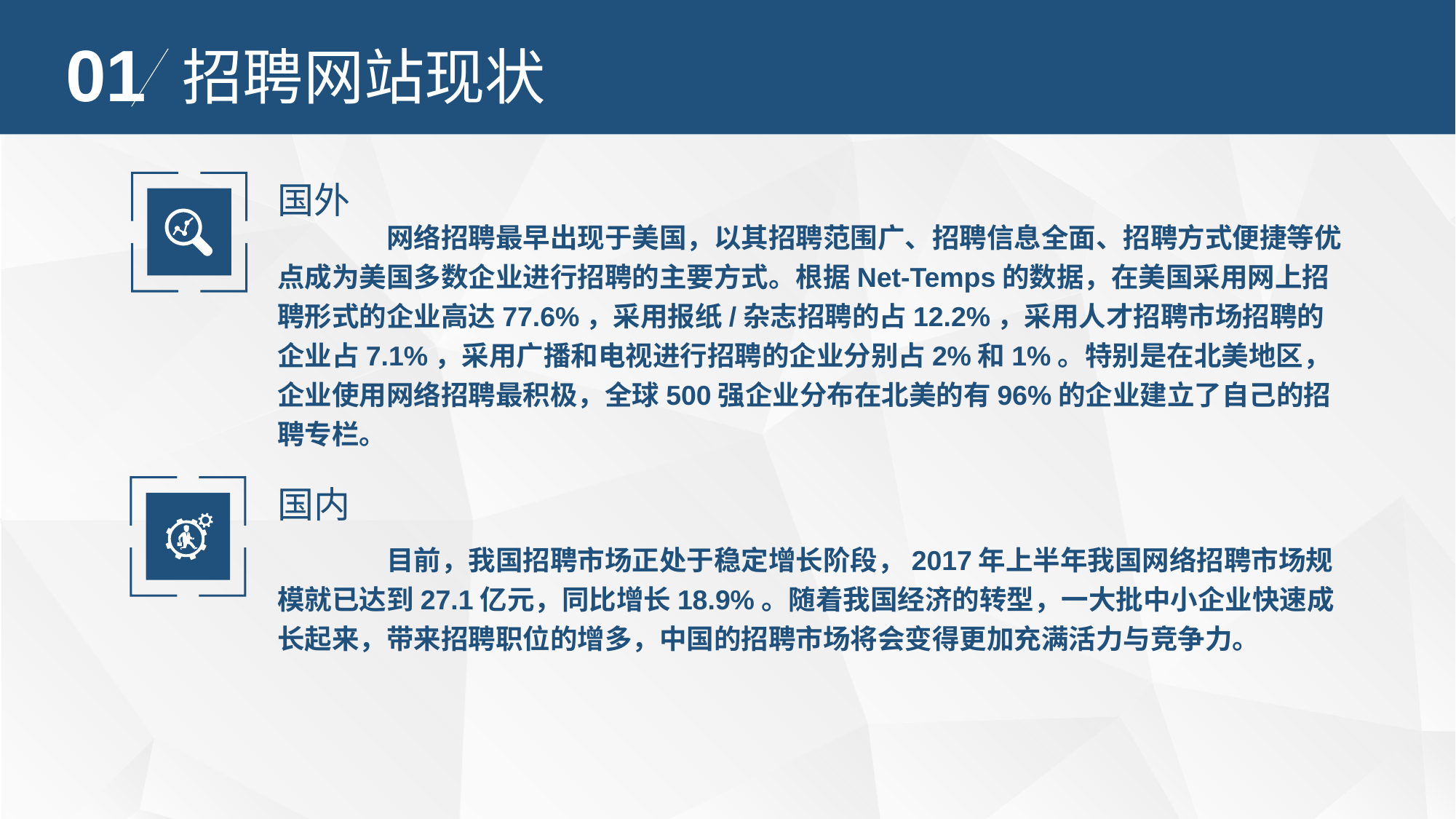

01
招聘网站现状

国外
	网络招聘最早出现于美国，以其招聘范围广、招聘信息全面、招聘方式便捷等优点成为美国多数企业进行招聘的主要方式。根据Net-Temps的数据，在美国采用网上招聘形式的企业高达77.6%，采用报纸/杂志招聘的占12.2%，采用人才招聘市场招聘的企业占7.1%，采用广播和电视进行招聘的企业分别占2%和1%。特别是在北美地区，企业使用网络招聘最积极，全球500强企业分布在北美的有96%的企业建立了自己的招聘专栏。
国内

	目前，我国招聘市场正处于稳定增长阶段，2017年上半年我国网络招聘市场规模就已达到27.1亿元，同比增长18.9%。随着我国经济的转型，一大批中小企业快速成长起来，带来招聘职位的增多，中国的招聘市场将会变得更加充满活力与竞争力。